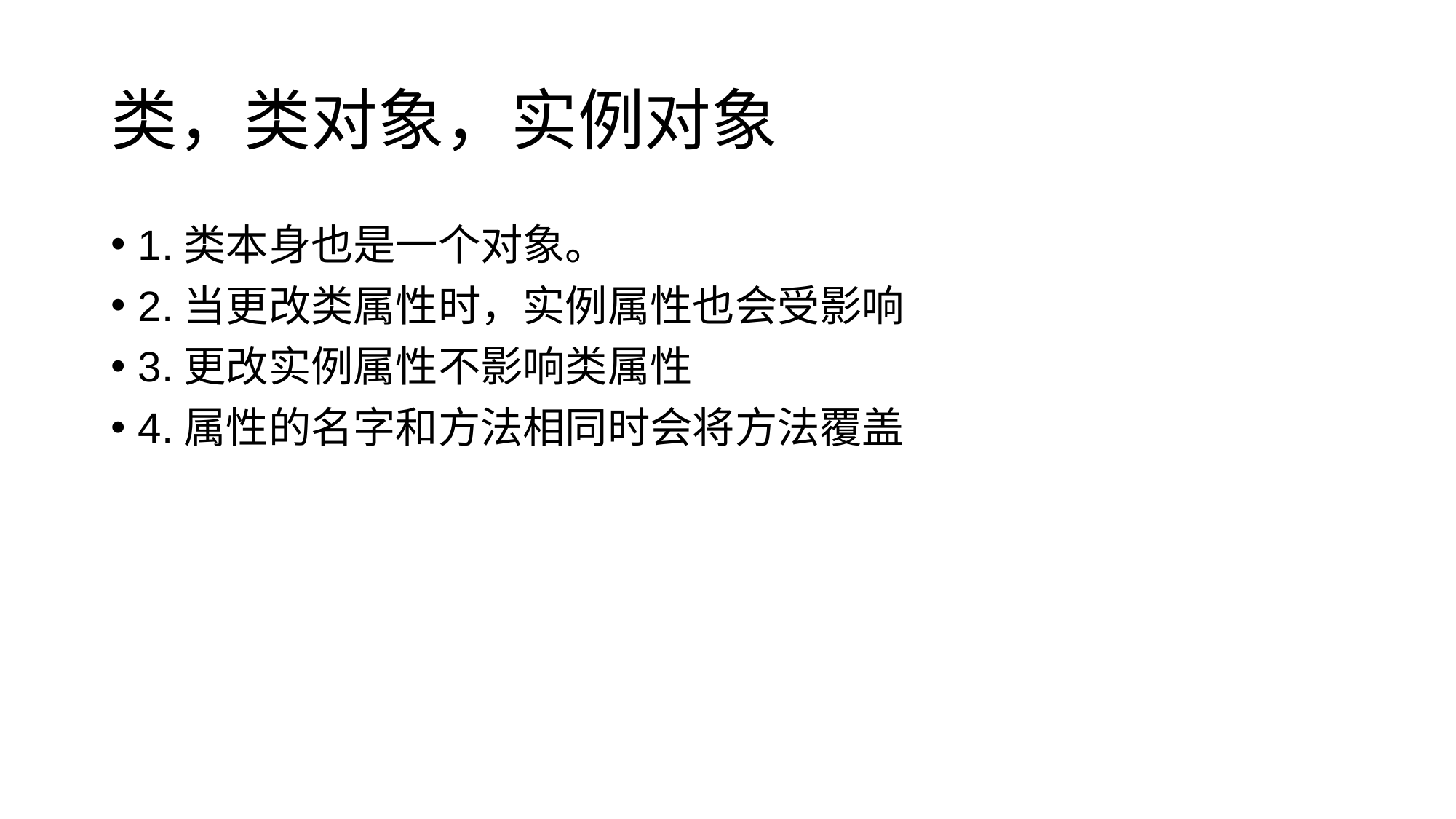

# 类，类对象，实例对象
1.类本身也是一个对象。
2.当更改类属性时，实例属性也会受影响
3.更改实例属性不影响类属性
4.属性的名字和方法相同时会将方法覆盖